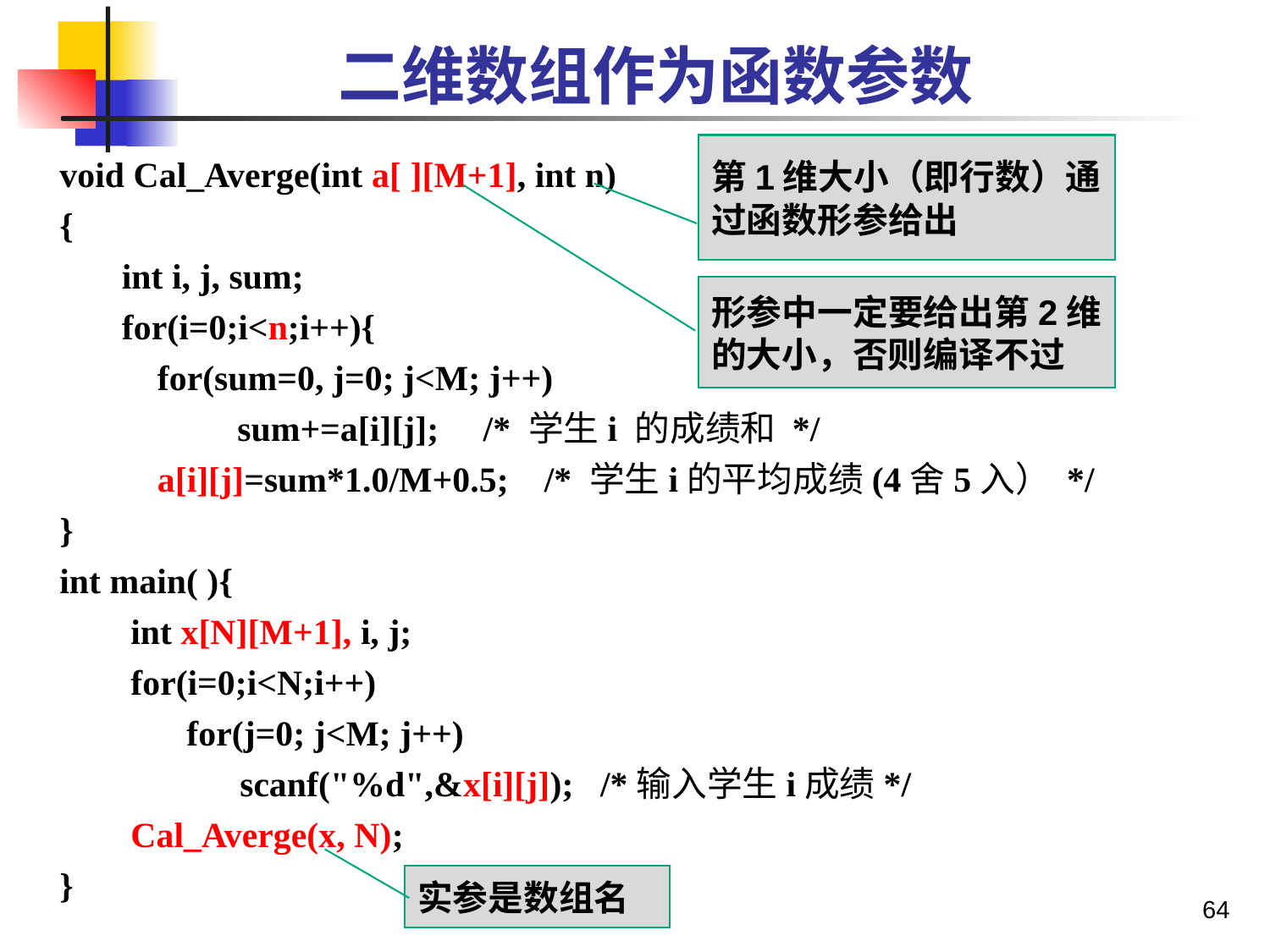

# 二维数组作为函数参数
第1维大小（即行数）通过函数形参给出
void Cal_Averge(int a[ ][M+1], int n)
{
       int i, j, sum;
       for(i=0;i<n;i++){
           for(sum=0, j=0; j<M; j++)
                    sum+=a[i][j];     /* 学生i 的成绩和 */
           a[i][j]=sum*1.0/M+0.5;    /* 学生i的平均成绩(4舍5入） */
}
int main( ){
        int x[N][M+1], i, j;
        for(i=0;i<N;i++)
	for(j=0; j<M; j++)
	      scanf("%d",&x[i][j]);   /*输入学生i成绩*/
        Cal_Averge(x, N);
}
形参中一定要给出第2维的大小，否则编译不过
实参是数组名
64